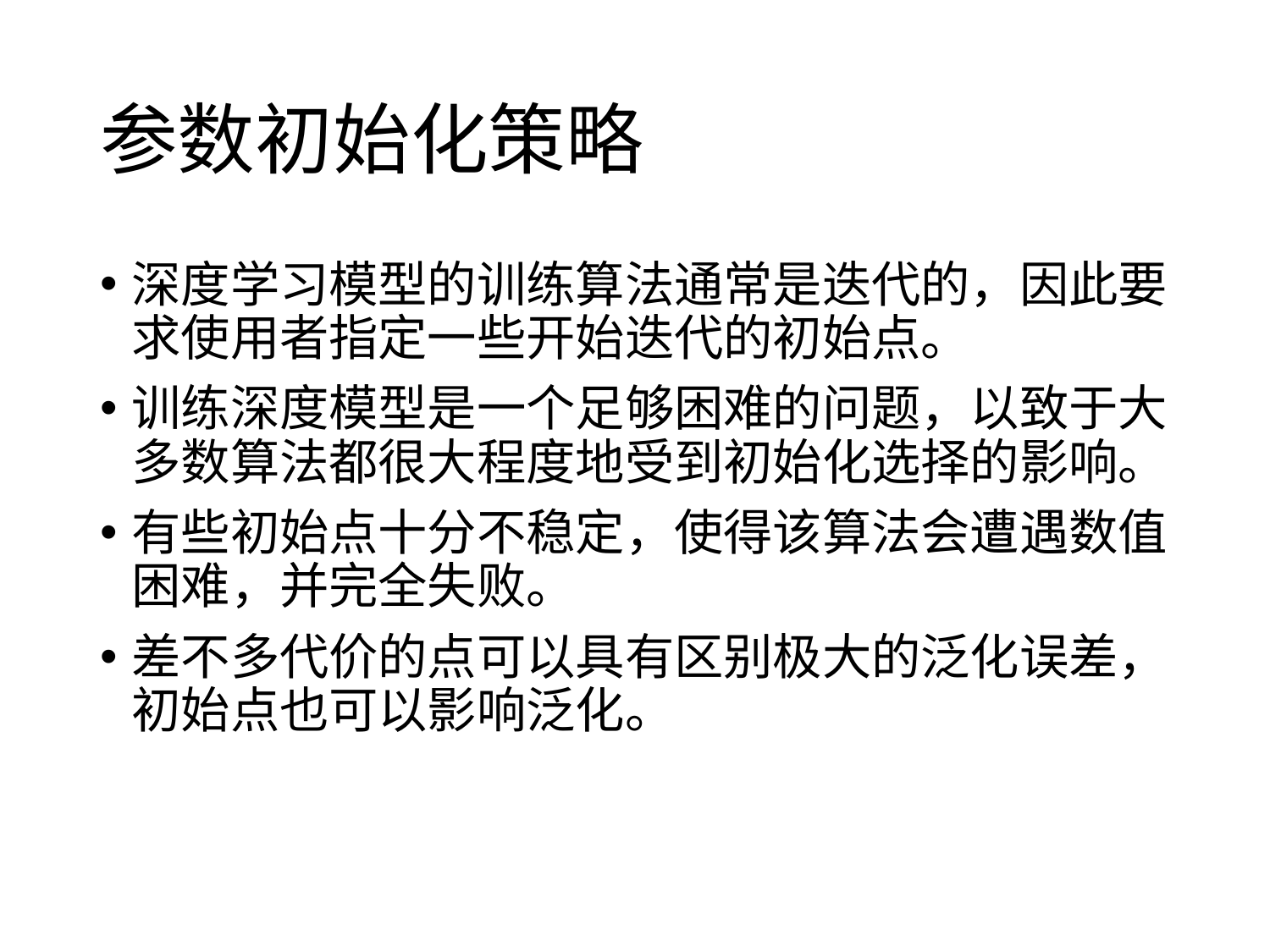

# 参数初始化策略
深度学习模型的训练算法通常是迭代的，因此要求使用者指定一些开始迭代的初始点。
训练深度模型是一个足够困难的问题，以致于大多数算法都很大程度地受到初始化选择的影响。
有些初始点十分不稳定，使得该算法会遭遇数值困难，并完全失败。
差不多代价的点可以具有区别极大的泛化误差，初始点也可以影响泛化。